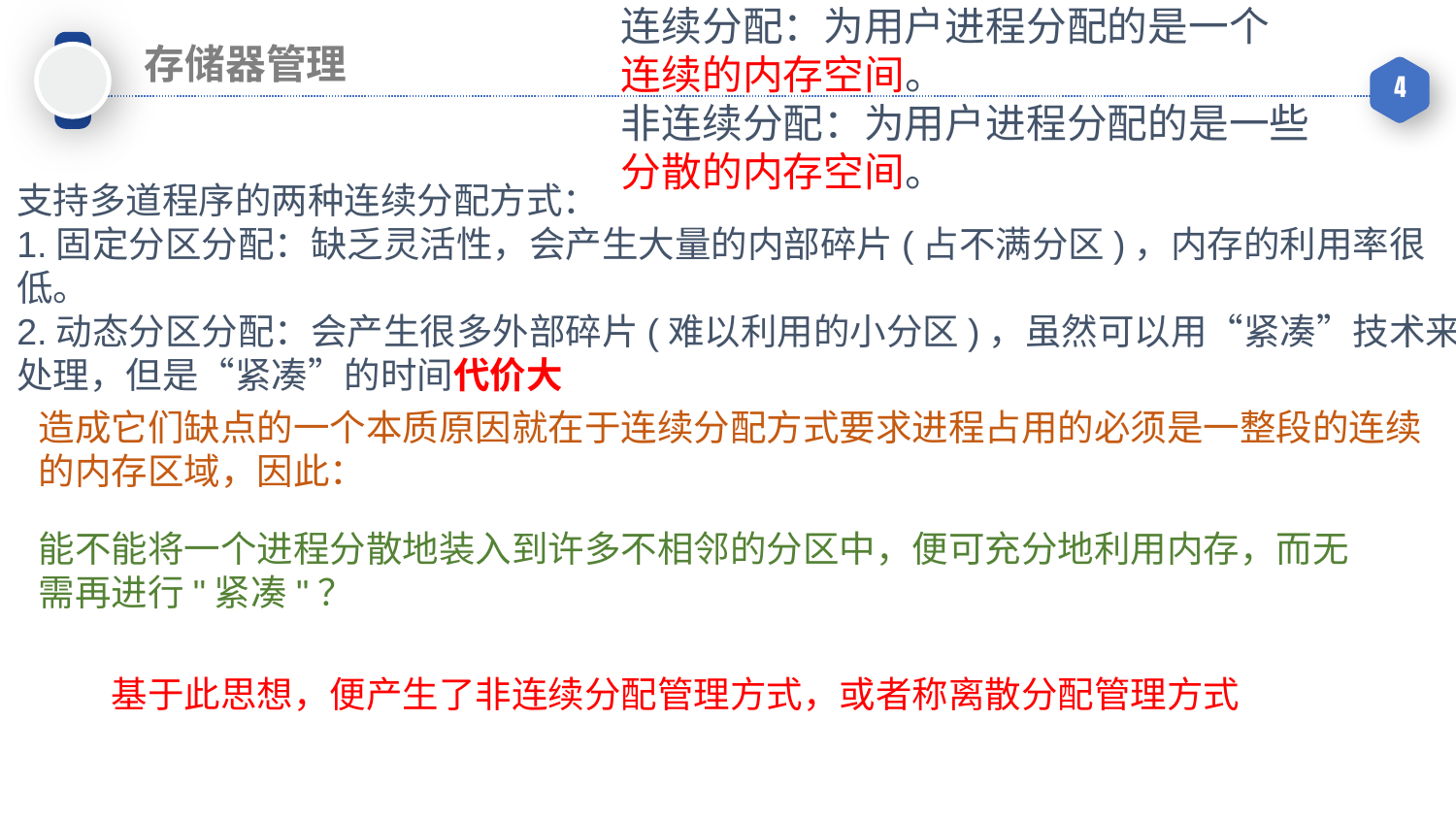

连续分配：为用户进程分配的是一个
连续的内存空间。
非连续分配：为用户进程分配的是一些
分散的内存空间。
存储器管理
支持多道程序的两种连续分配方式：
1.固定分区分配：缺乏灵活性，会产生大量的内部碎片(占不满分区)，内存的利用率很低。
2.动态分区分配：会产生很多外部碎片(难以利用的小分区)，虽然可以用“紧凑”技术来处理，但是“紧凑”的时间代价大

造成它们缺点的一个本质原因就在于连续分配方式要求进程占用的必须是一整段的连续的内存区域，因此：
能不能将一个进程分散地装入到许多不相邻的分区中，便可充分地利用内存，而无需再进行"紧凑"？
基于此思想，便产生了非连续分配管理方式，或者称离散分配管理方式